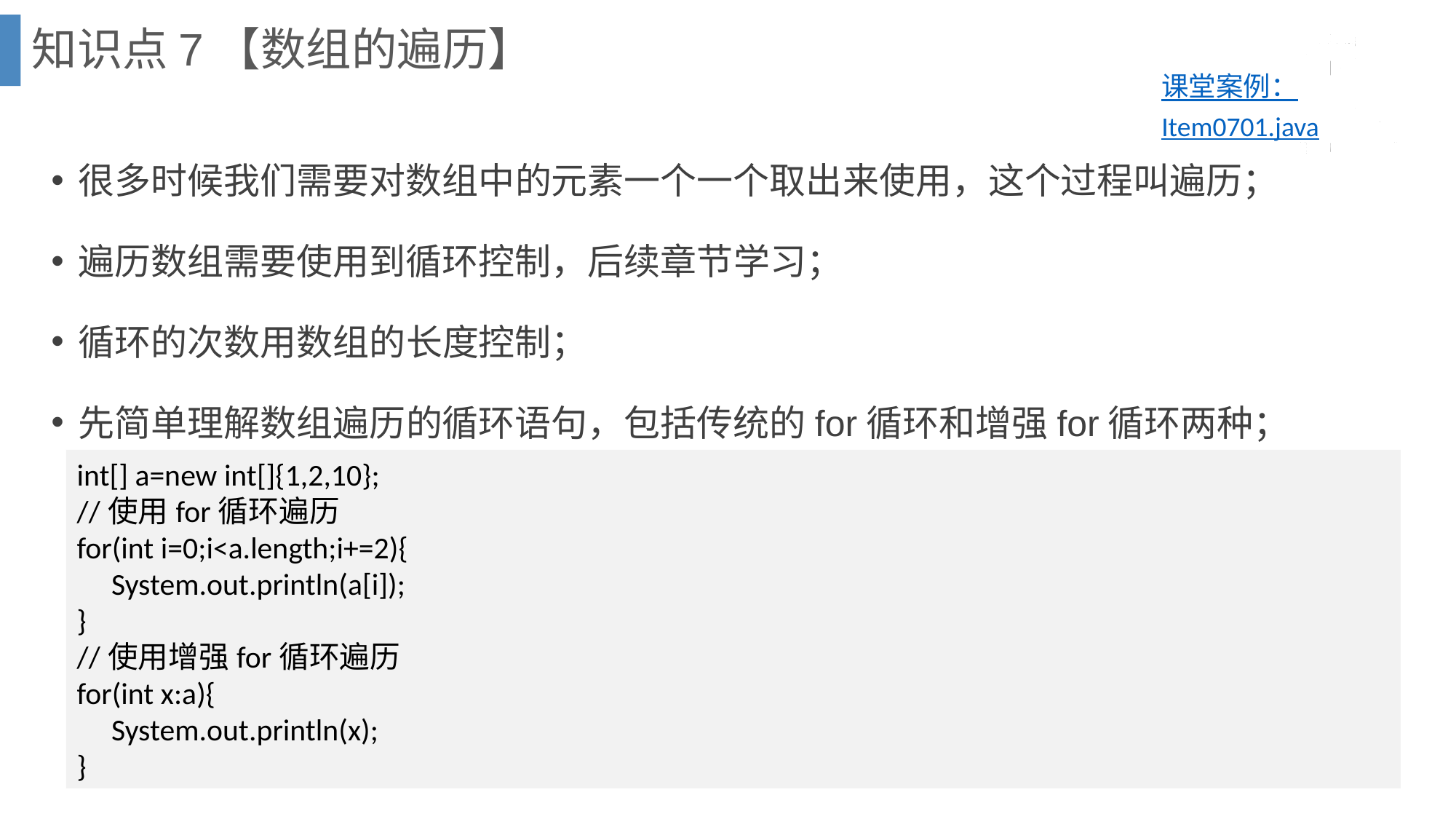

知识点7【数组的遍历】
课堂案例：Item0701.java
很多时候我们需要对数组中的元素一个一个取出来使用，这个过程叫遍历；
遍历数组需要使用到循环控制，后续章节学习；
循环的次数用数组的长度控制；
先简单理解数组遍历的循环语句，包括传统的for循环和增强for循环两种；

int[] a=new int[]{1,2,10};
//使用for循环遍历
for(int i=0;i<a.length;i+=2){
     System.out.println(a[i]);
}
//使用增强for循环遍历
for(int x:a){
     System.out.println(x);
}